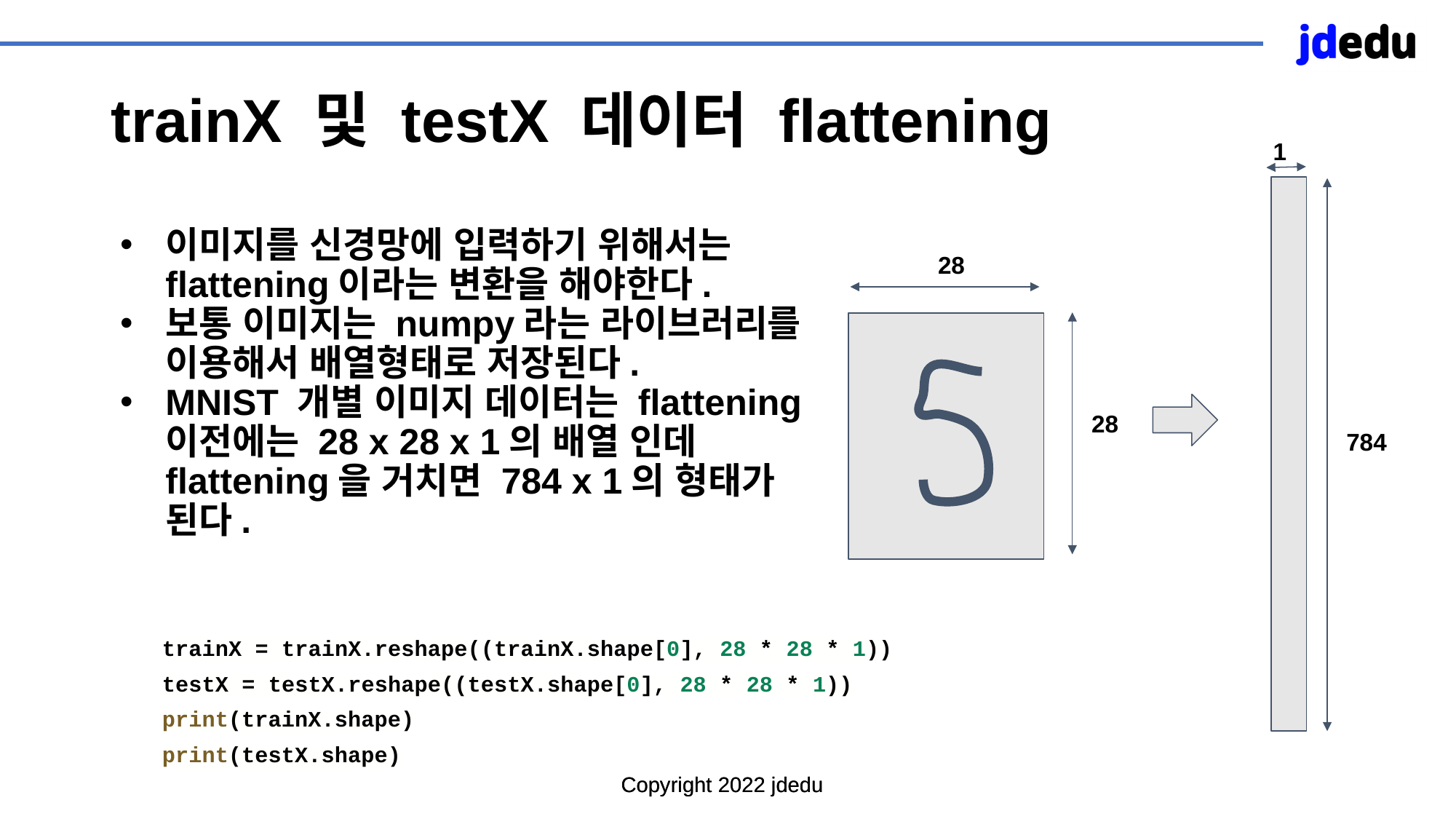

# trainX 및 testX 데이터 flattening
1

이미지를 신경망에 입력하기 위해서는 flattening이라는 변환을 해야한다.
보통 이미지는 numpy라는 라이브러리를 이용해서 배열형태로 저장된다.
MNIST 개별 이미지 데이터는 flattening 이전에는 28 x 28 x 1의 배열 인데  flattening을 거치면 784 x 1의 형태가 된다.
28

28
784
trainX = trainX.reshape((trainX.shape[0], 28 * 28 * 1))
testX = testX.reshape((testX.shape[0], 28 * 28 * 1))
print(trainX.shape)
print(testX.shape)